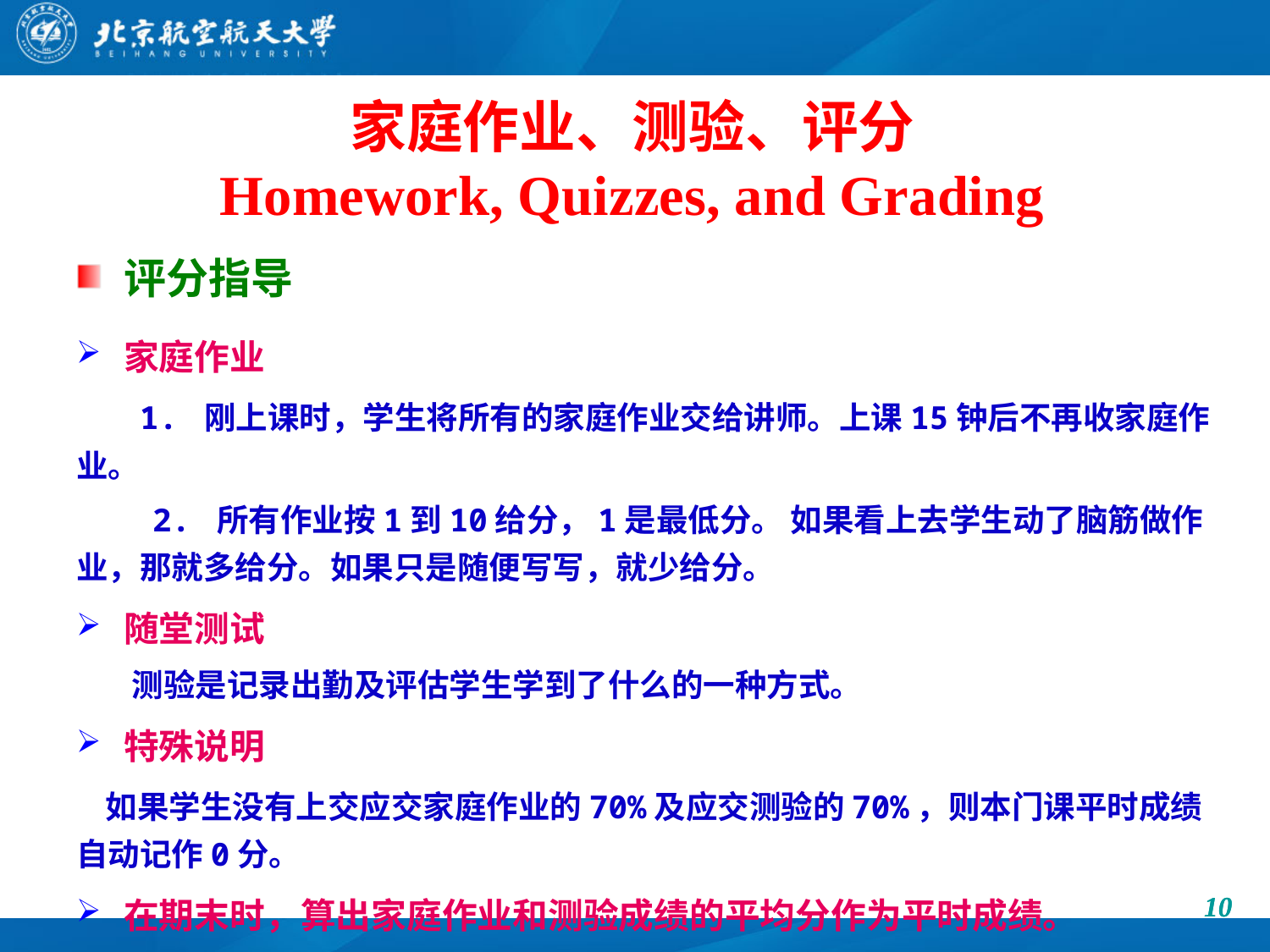

# 家庭作业、测验、评分 Homework, Quizzes, and Grading

评分指导
家庭作业
   1. 刚上课时，学生将所有的家庭作业交给讲师。上课15钟后不再收家庭作业。
    2. 所有作业按1到10给分，1是最低分。 如果看上去学生动了脑筋做作业，那就多给分。如果只是随便写写，就少给分。
随堂测试
测验是记录出勤及评估学生学到了什么的一种方式。
特殊说明
   如果学生没有上交应交家庭作业的70%及应交测验的70%，则本门课平时成绩自动记作0分。
在期末时，算出家庭作业和测验成绩的平均分作为平时成绩。
10
10